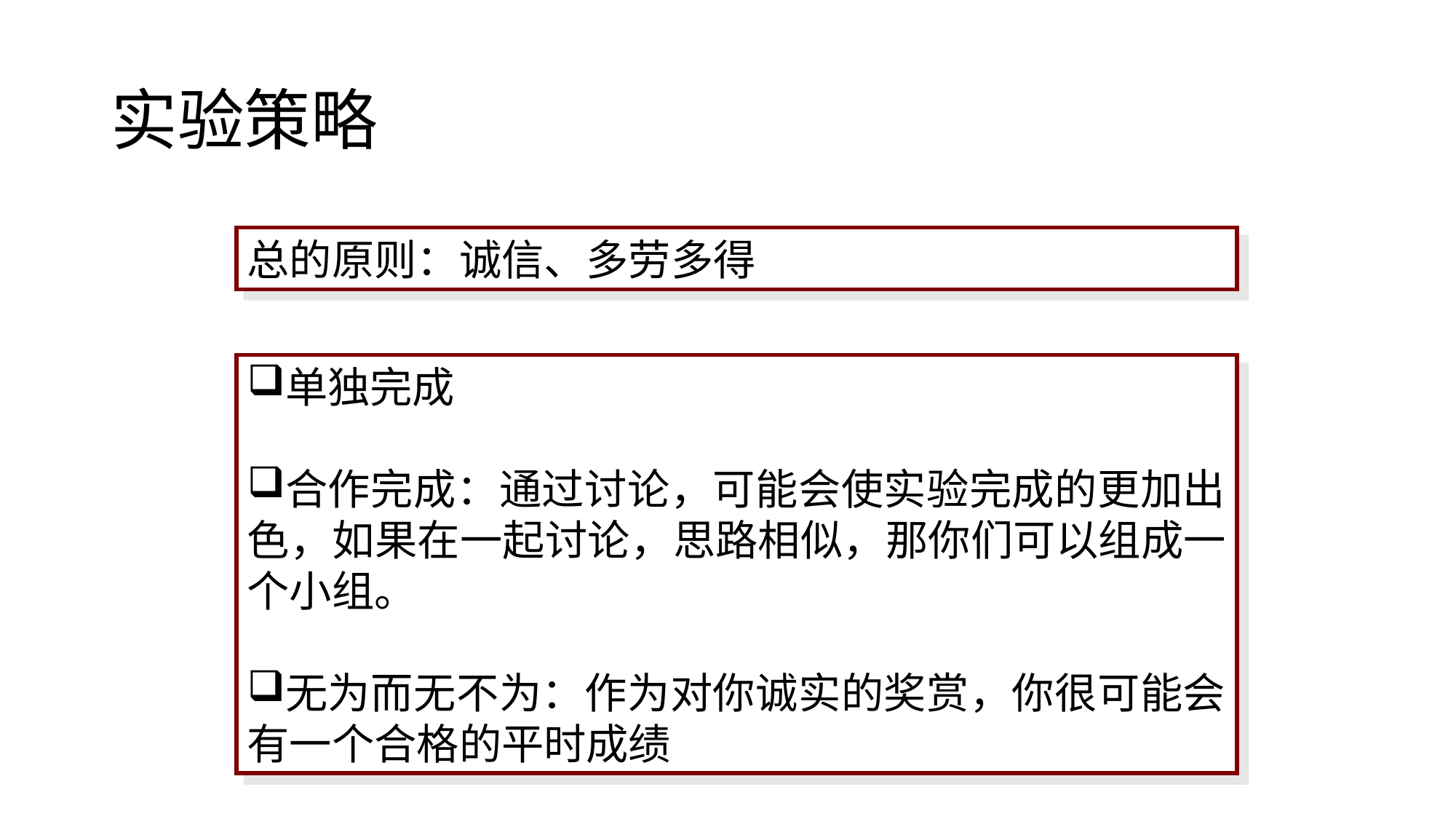

# 实验策略
总的原则：诚信、多劳多得

单独完成

合作完成：通过讨论，可能会使实验完成的更加出色，如果在一起讨论，思路相似，那你们可以组成一个小组。

无为而无不为：作为对你诚实的奖赏，你很可能会有一个合格的平时成绩